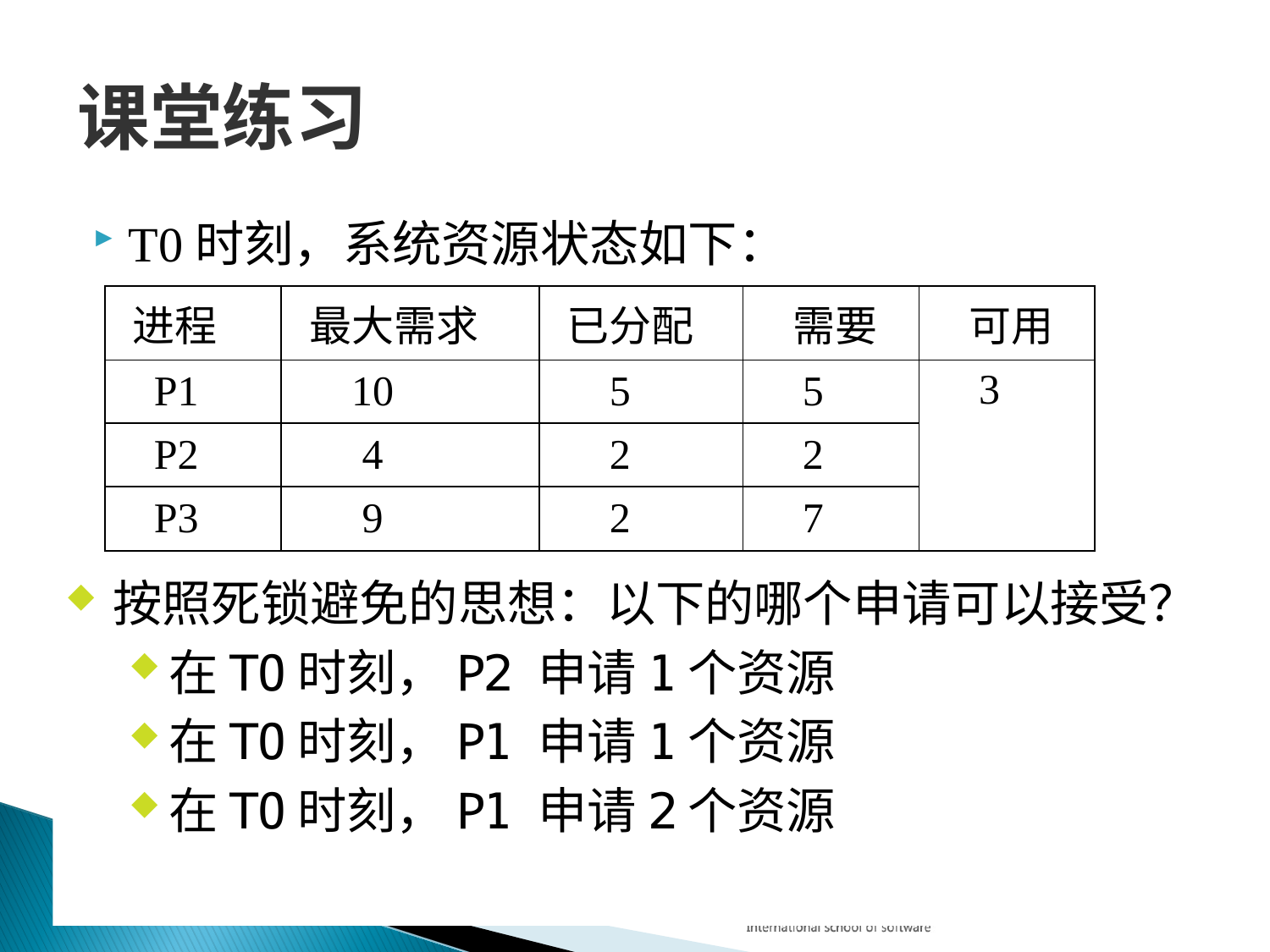

# 课堂练习
T0时刻，系统资源状态如下：
| 进程 | 最大需求 | 已分配 | 需要 | 可用 |
| --- | --- | --- | --- | --- |
| P1 | 10 | 5 | 5 | 3 |
| P2 | 4 | 2 | 2 |  |
| P3 | 9 | 2 | 7 |  |
按照死锁避免的思想：以下的哪个申请可以接受？
在T0时刻，P2 申请1个资源
在T0时刻，P1 申请1个资源
在T0时刻，P1 申请2个资源